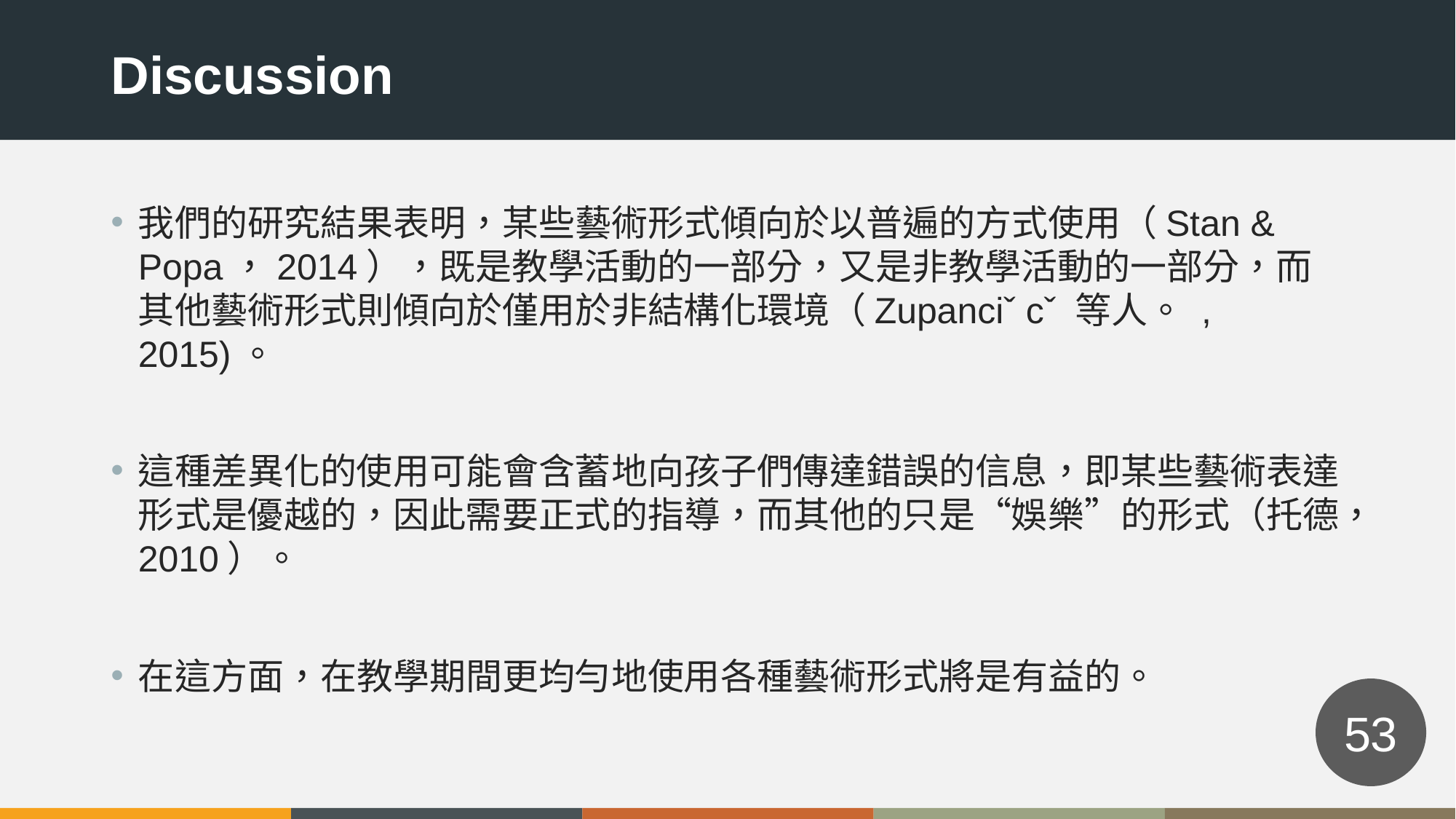

Discussion
我們的研究結果表明，某些藝術形式傾向於以普遍的方式使用（Stan & Popa，2014），既是教學活動的一部分，又是非教學活動的一部分，而其他藝術形式則傾向於僅用於非結構化環境（Zupanciˇ cˇ 等人。 , 2015)。

這種差異化的使用可能會含蓄地向孩子們傳達錯誤的信息，即某些藝術表達形式是優越的，因此需要正式的指導，而其他的只是“娛樂”的形式（托德，2010）。

在這方面，在教學期間更均勻地使用各種藝術形式將是有益的。
53